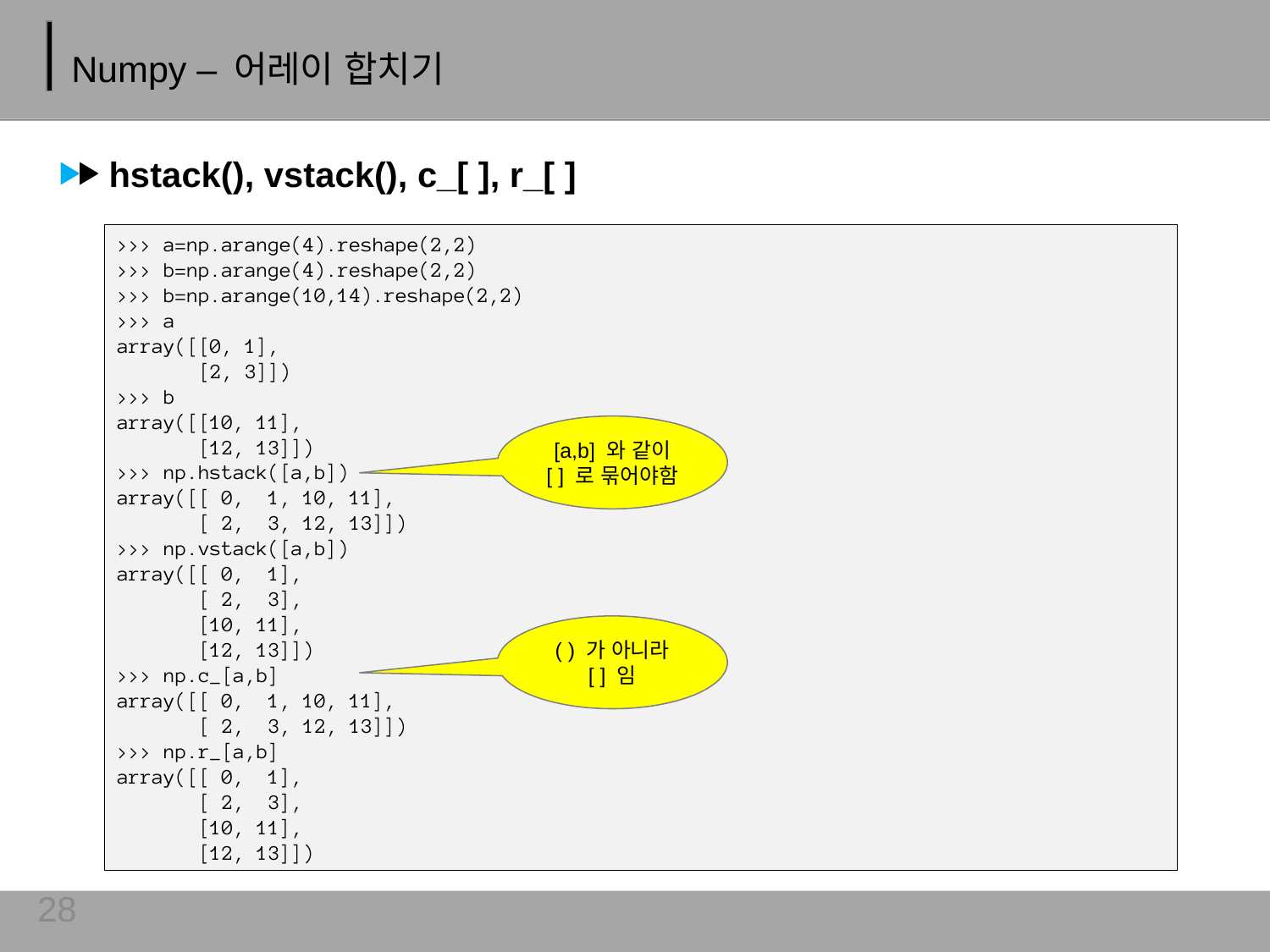

# Numpy – 어레이 합치기
hstack(), vstack(), c_[ ], r_[ ]
>>> a=np.arange(4).reshape(2,2)
>>> b=np.arange(4).reshape(2,2)
>>> b=np.arange(10,14).reshape(2,2)
>>> a
array([[0, 1],
       [2, 3]])
>>> b
array([[10, 11],
       [12, 13]])
>>> np.hstack([a,b])
array([[ 0,  1, 10, 11],
       [ 2,  3, 12, 13]])
>>> np.vstack([a,b])
array([[ 0,  1],
       [ 2,  3],
       [10, 11],
       [12, 13]])
>>> np.c_[a,b]
array([[ 0,  1, 10, 11],
       [ 2,  3, 12, 13]])
>>> np.r_[a,b]
array([[ 0,  1],
       [ 2,  3],
       [10, 11],
       [12, 13]])
[a,b] 와 같이
[ ] 로 묶어야함
( ) 가 아니라
[ ] 임
28